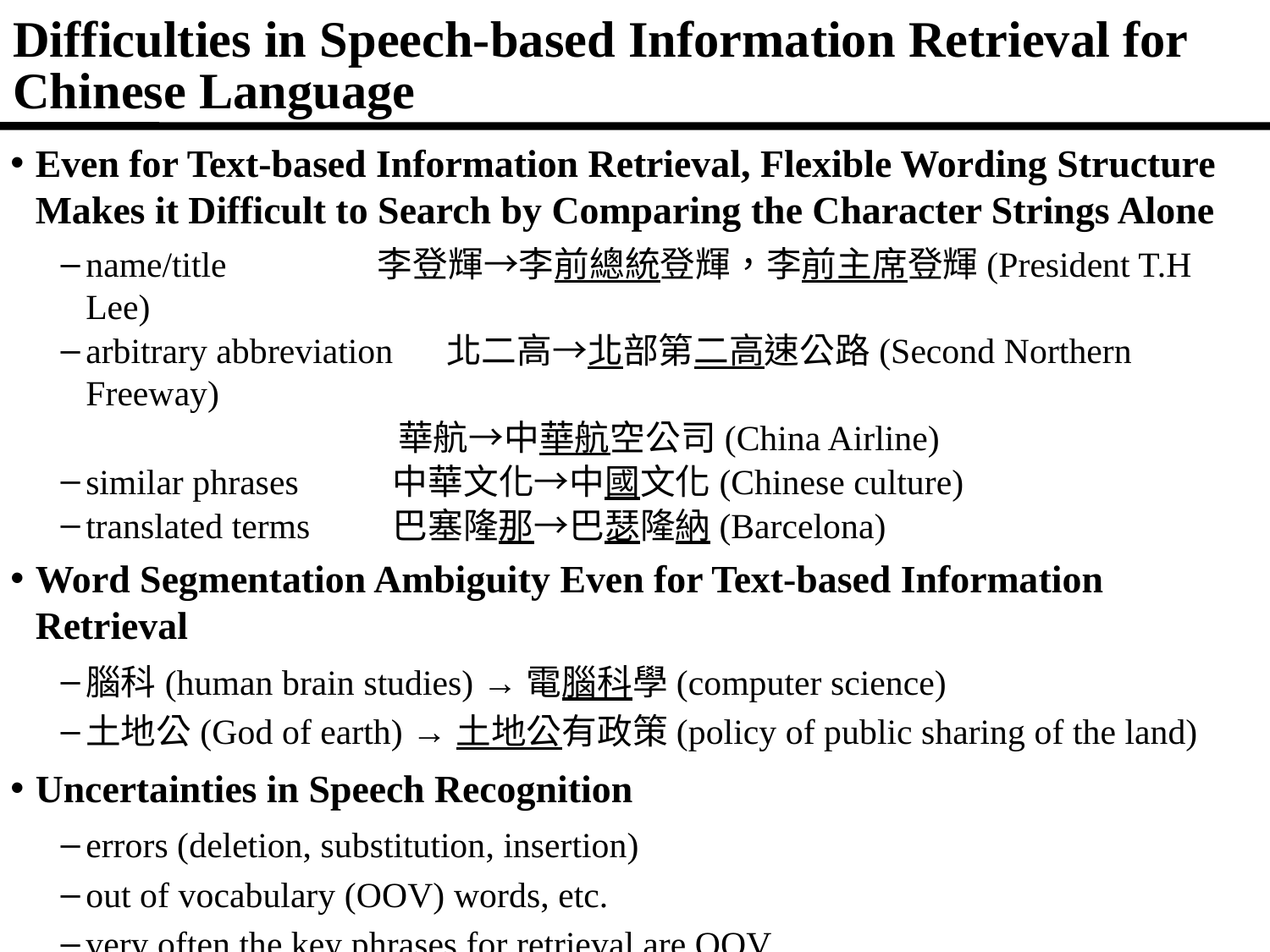

# Difficulties in Speech-based Information Retrieval for Chinese Language

Even for Text-based Information Retrieval, Flexible Wording Structure Makes it Difficult to Search by Comparing the Character Strings Alone
name/title                李登輝→李前總統登輝，李前主席登輝(President T.H Lee)
arbitrary abbreviation     北二高→北部第二高速公路(Second Northern Freeway)
                                          華航→中華航空公司(China Airline)
similar phrases	     中華文化→中國文化(Chinese culture)
translated terms	     巴塞隆那→巴瑟隆納(Barcelona)
Word Segmentation Ambiguity Even for Text-based Information Retrieval
腦科(human brain studies) →電腦科學(computer science)
土地公(God of earth) →土地公有政策(policy of public sharing of the land)
Uncertainties in Speech Recognition
errors (deletion, substitution, insertion)
out of vocabulary (OOV) words, etc.
very often the key phrases for retrieval are OOV